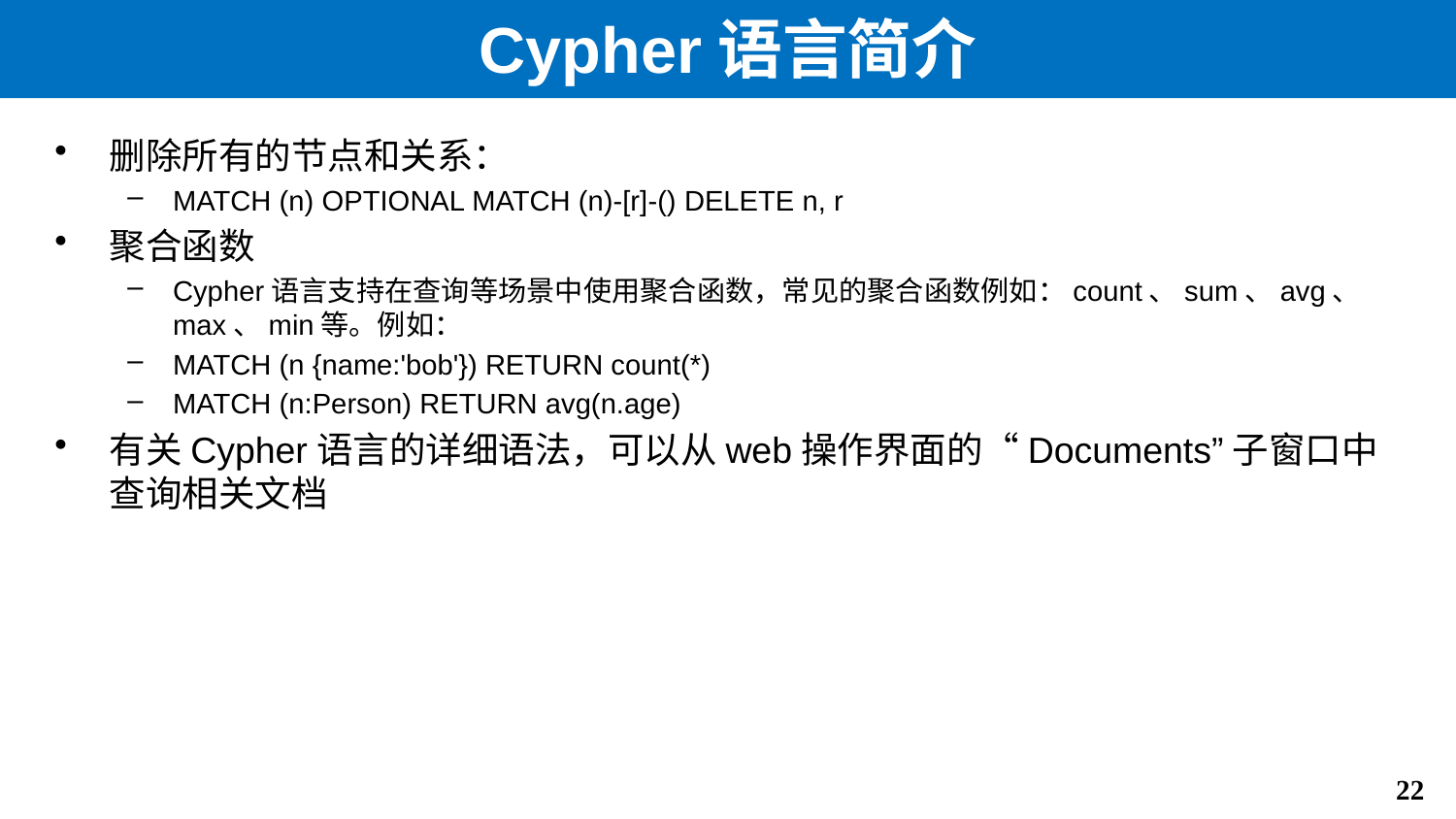

# Cypher语言简介
删除所有的节点和关系：
MATCH (n) OPTIONAL MATCH (n)-[r]-() DELETE n, r
聚合函数
Cypher语言支持在查询等场景中使用聚合函数，常见的聚合函数例如：count、sum、avg、max、min等。例如：
MATCH (n {name:'bob'}) RETURN count(*)
MATCH (n:Person) RETURN avg(n.age)
有关Cypher语言的详细语法，可以从web操作界面的“Documents”子窗口中查询相关文档